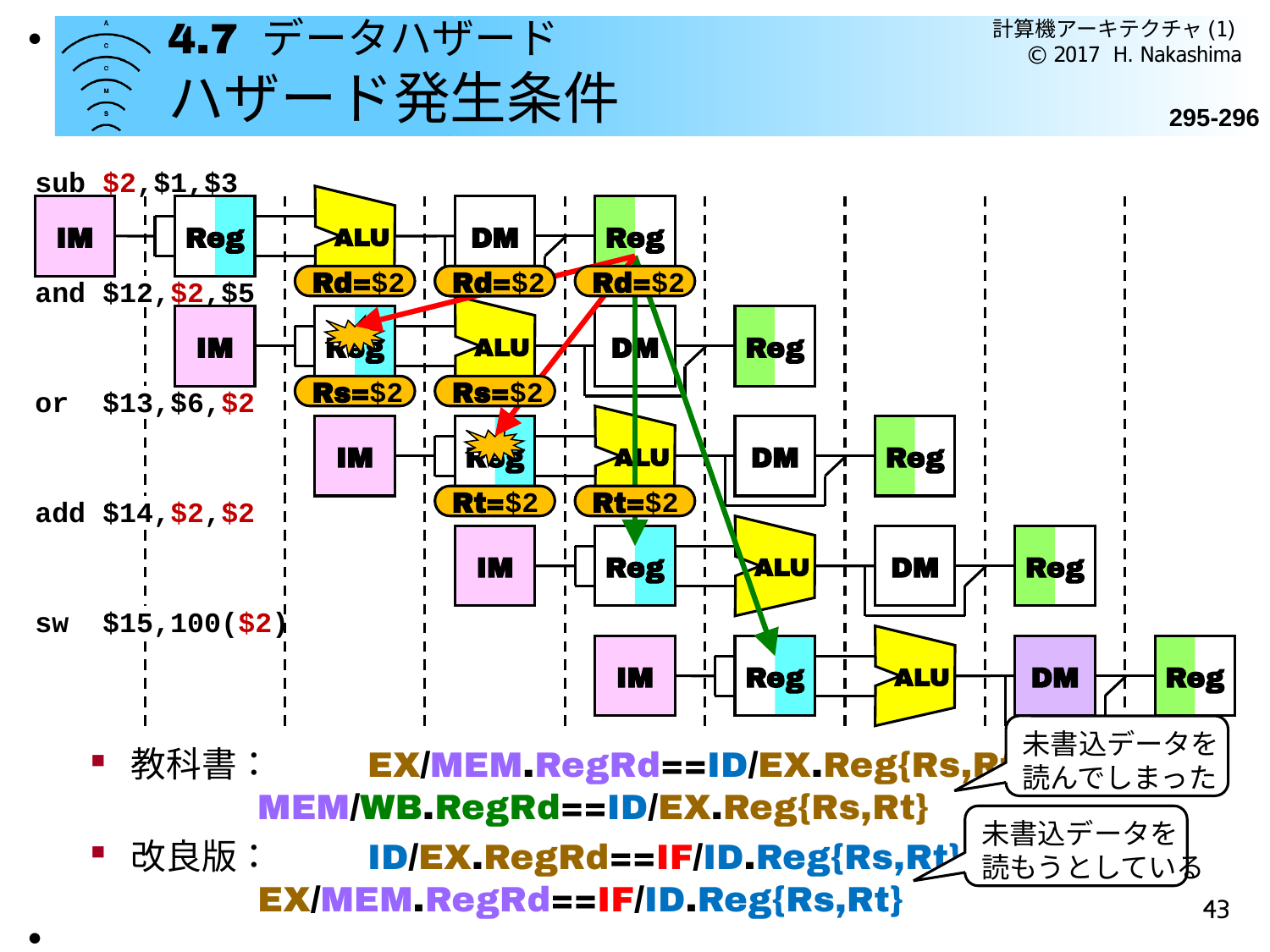

計算機アーキテクチャ(1)  © 2017  H. Nakashima
●
# 4.7 データハザード ハザード発生条件
295-296
sub $2,$1,$3

ALU
IM
Reg

DM

Reg
Rd=$2
Rd=$2
Rd=$2
Rd=$2
and $12,$2,$5

ALU
IM
Reg

DM

Reg

Rs=$2
Rs=$2
or  $13,$6,$2

ALU
IM
Reg

DM

Reg

Rt=$2
Rt=$2
add $14,$2,$2

ALU
IM
Reg

DM

Reg
sw  $15,100($2)

ALU
IM
Reg

DM

Reg
未書込データを
読んでしまった
教科書：	EX/MEM.RegRd==ID/EX.Reg{Rs,Rt} ||
		MEM/WB.RegRd==ID/EX.Reg{Rs,Rt}
改良版：	ID/EX.RegRd==IF/ID.Reg{Rs,Rt} ||
		EX/MEM.RegRd==IF/ID.Reg{Rs,Rt}
未書込データを
読もうとしている
43
●